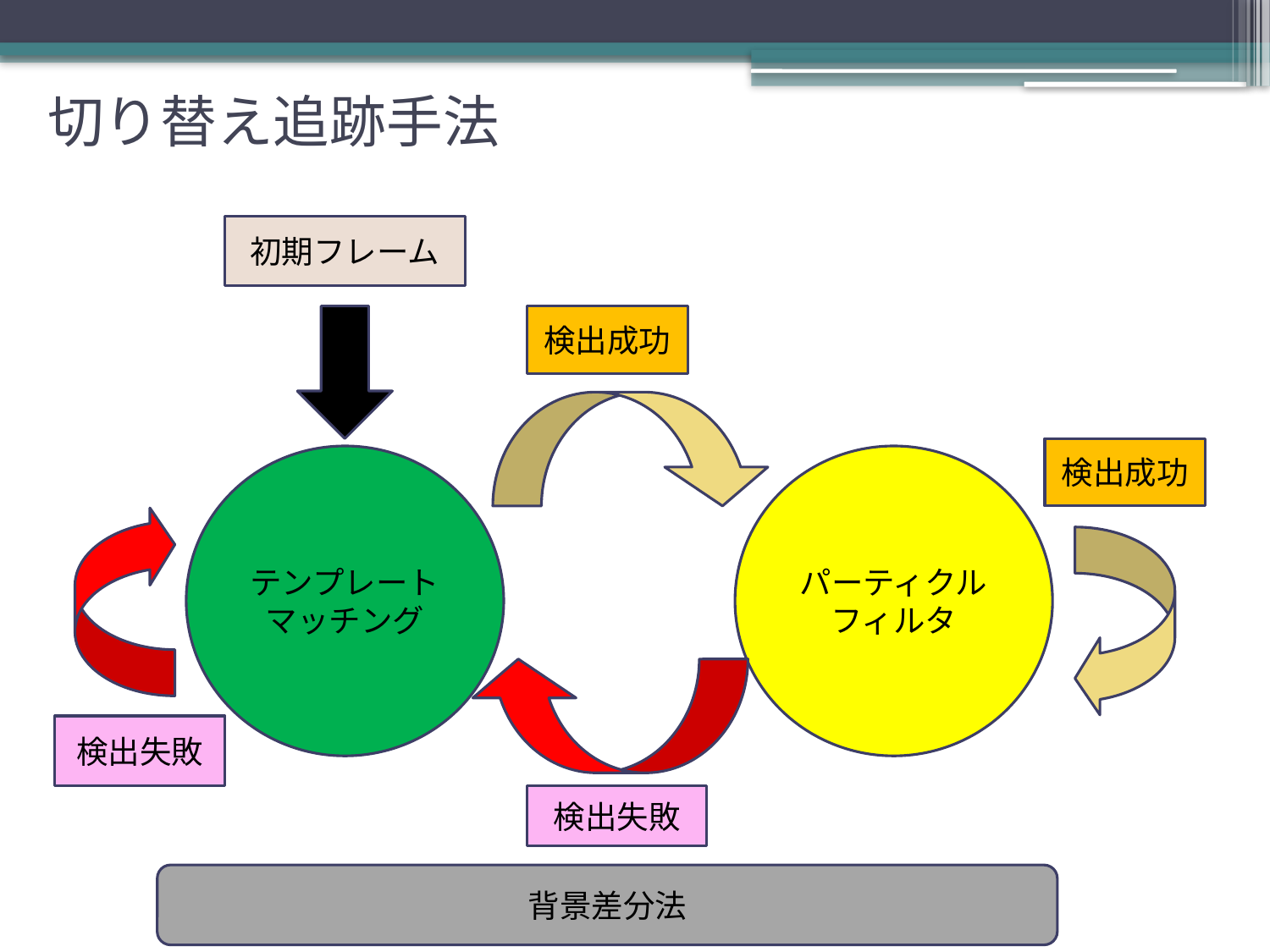

# 切り替え追跡手法
初期フレーム

検出成功

検出成功
パーティクルフィルタ
テンプレートマッチング

検出失敗
検出失敗
背景差分法